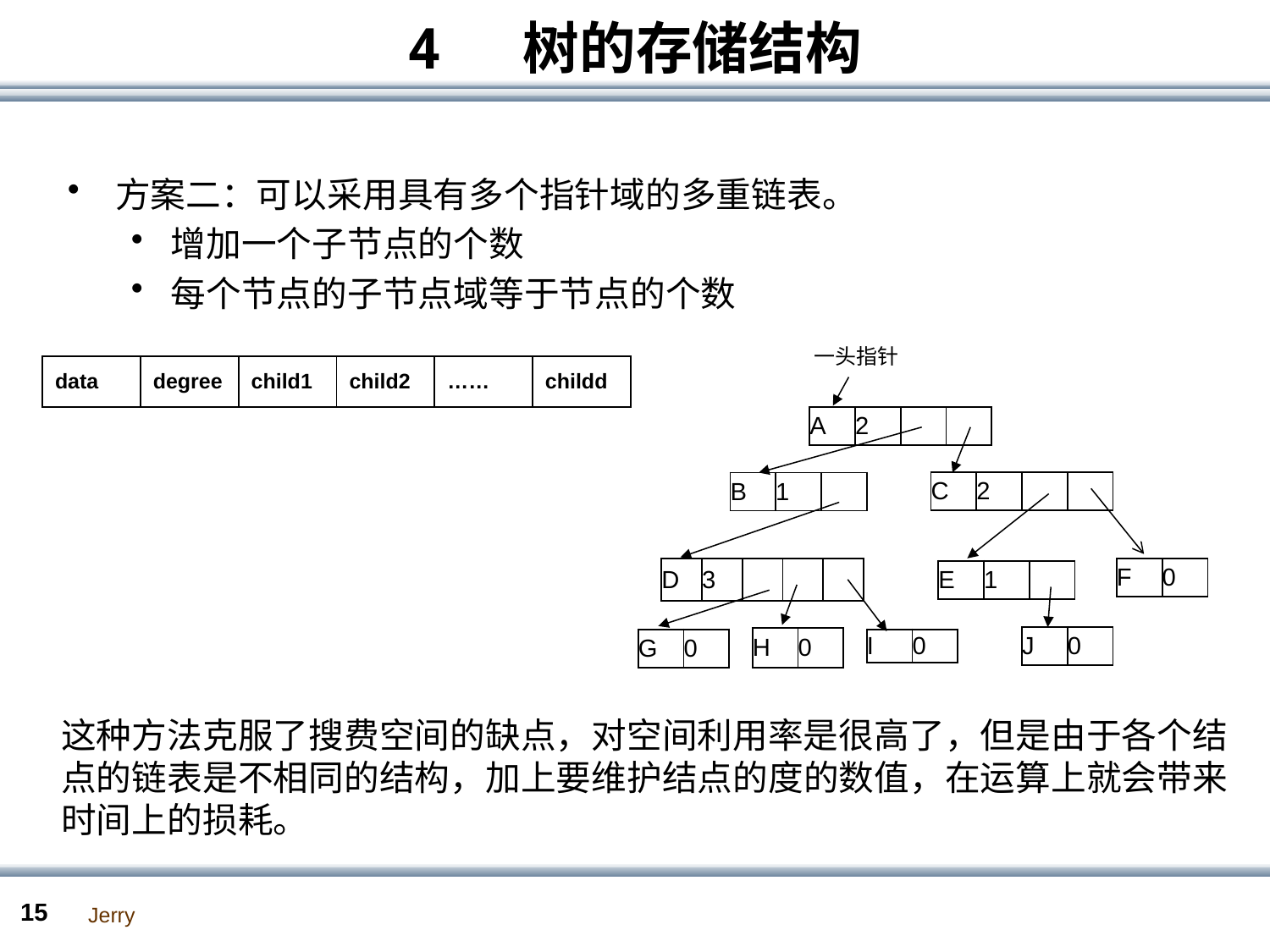

# 4  树的存储结构
方案二：可以采用具有多个指针域的多重链表。
增加一个子节点的个数
每个节点的子节点域等于节点的个数
一头指针
| data | degree | child1 | child2 | …… | childd |
| --- | --- | --- | --- | --- | --- |
| A | 2 |  |  |
| --- | --- | --- | --- |
| C | 2 |  |  |
| --- | --- | --- | --- |
| B | 1 |  |
| --- | --- | --- |
| D | 3 |  |  |  |
| --- | --- | --- | --- | --- |
| F | 0 |
| --- | --- |
| E | 1 |  |
| --- | --- | --- |
| J | 0 |
| --- | --- |
| H | 0 |
| --- | --- |
| G | 0 |
| --- | --- |
| I | 0 |
| --- | --- |
这种方法克服了搜费空间的缺点，对空间利用率是很高了，但是由于各个结点的链表是不相同的结构，加上要维护结点的度的数值，在运算上就会带来时间上的损耗。